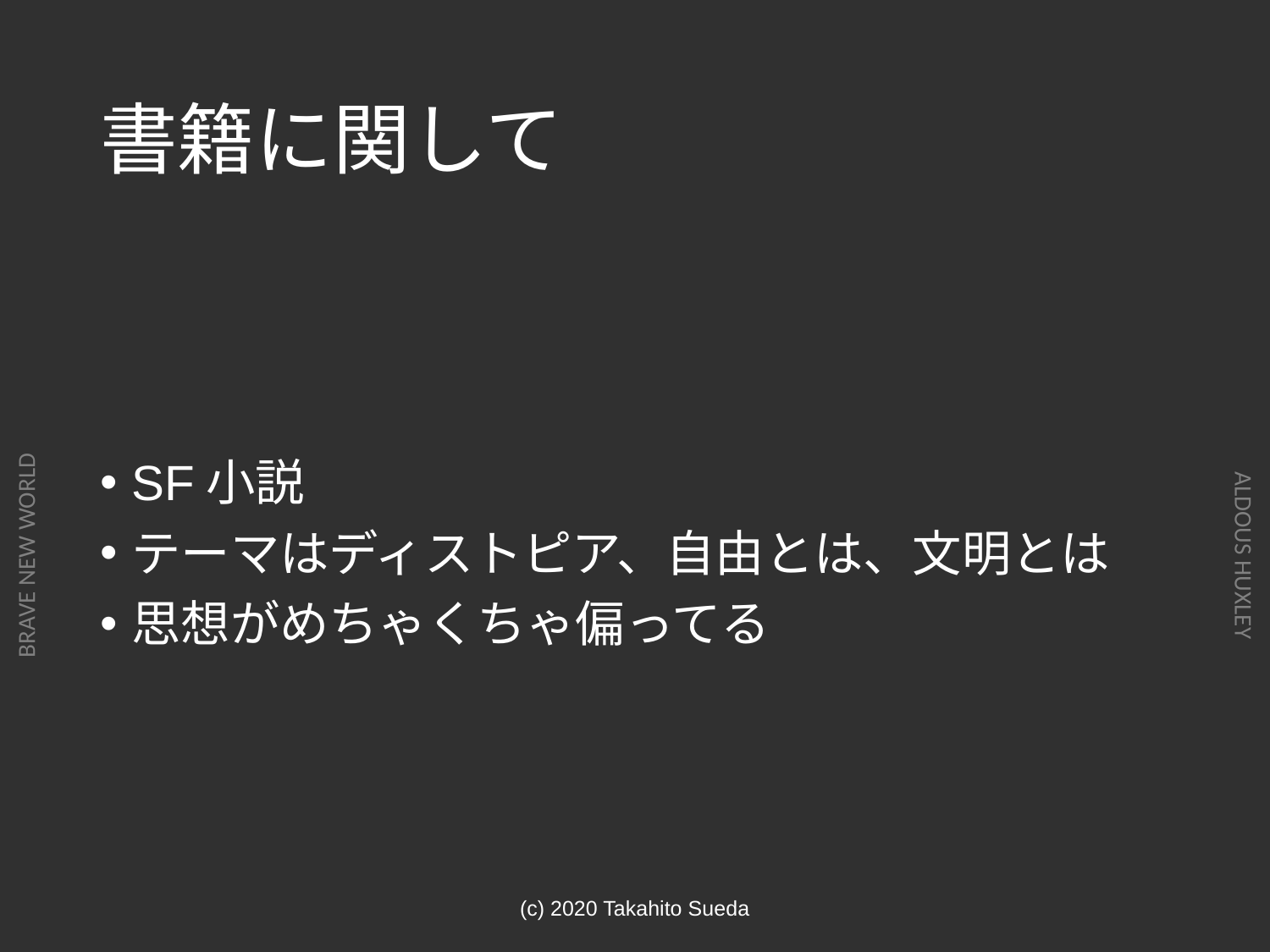

# 書籍に関して
SF小説
テーマはディストピア、自由とは、文明とは
思想がめちゃくちゃ偏ってる
(c) 2020 Takahito Sueda